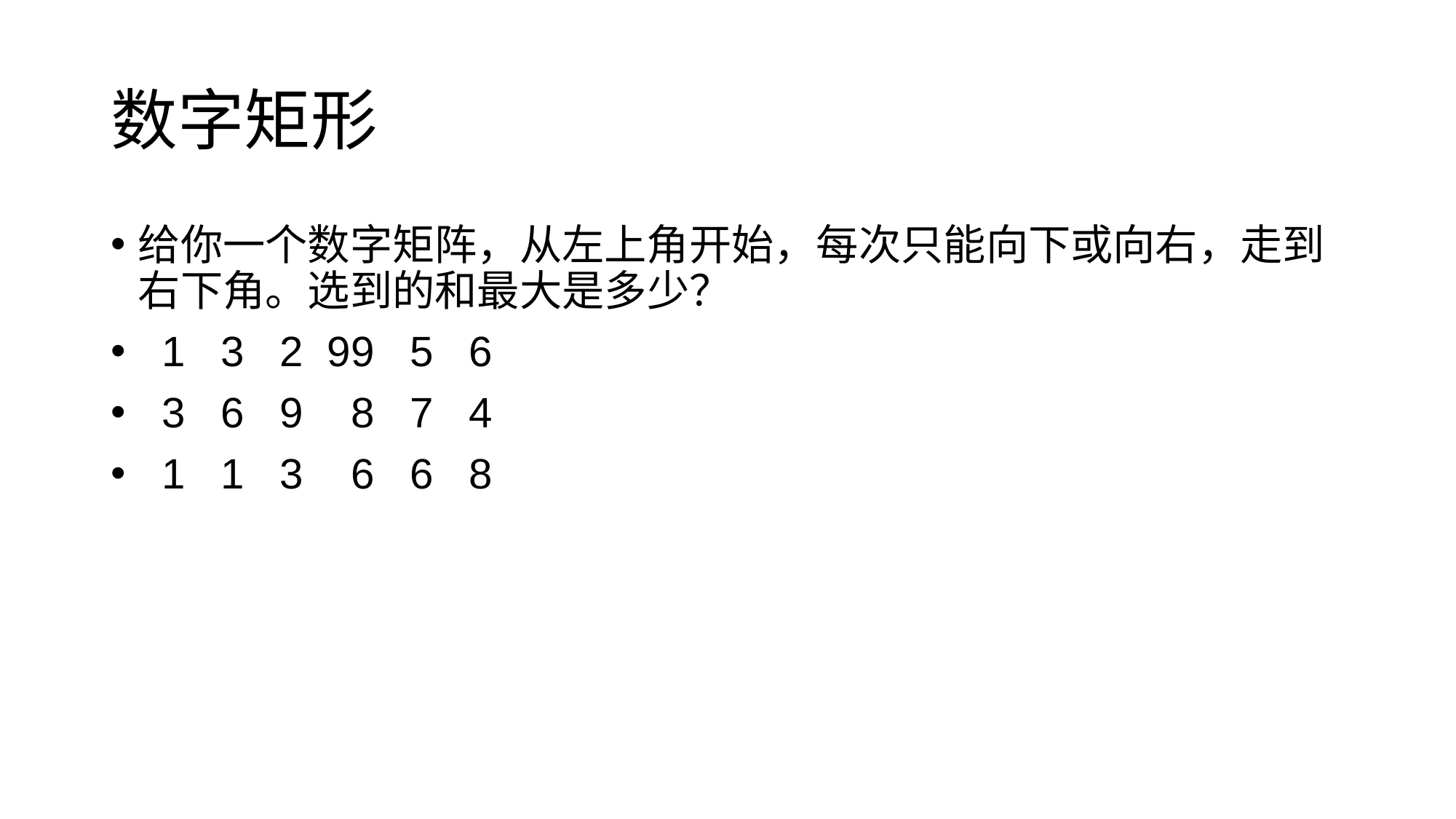

# 数字矩形
给你一个数字矩阵，从左上角开始，每次只能向下或向右，走到右下角。选到的和最大是多少？
  1   3   2  99   5   6
  3   6   9    8   7   4
  1   1   3    6   6   8